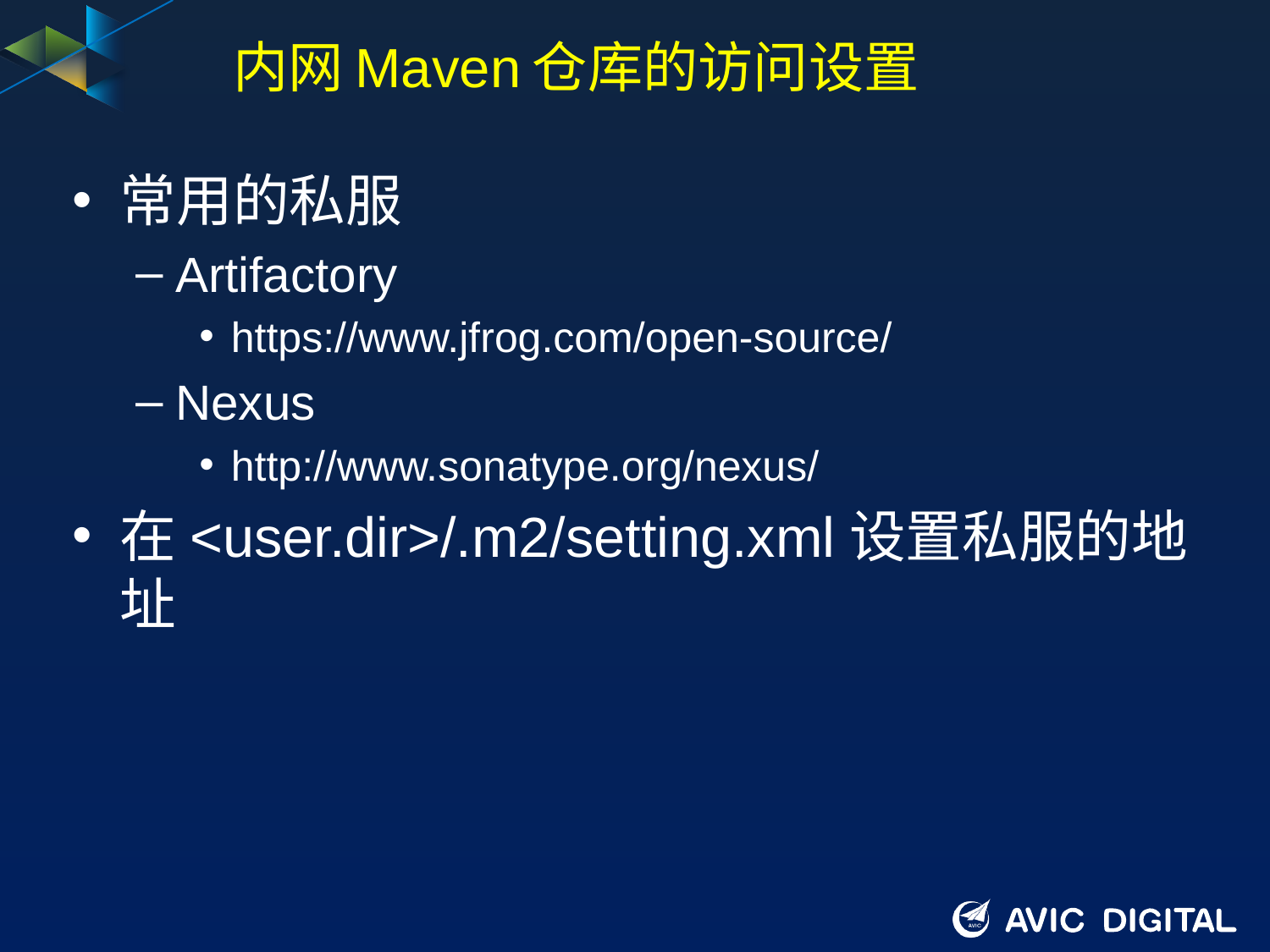

# 内网Maven仓库的访问设置
常用的私服
Artifactory
https://www.jfrog.com/open-source/
Nexus
http://www.sonatype.org/nexus/
在<user.dir>/.m2/setting.xml设置私服的地址